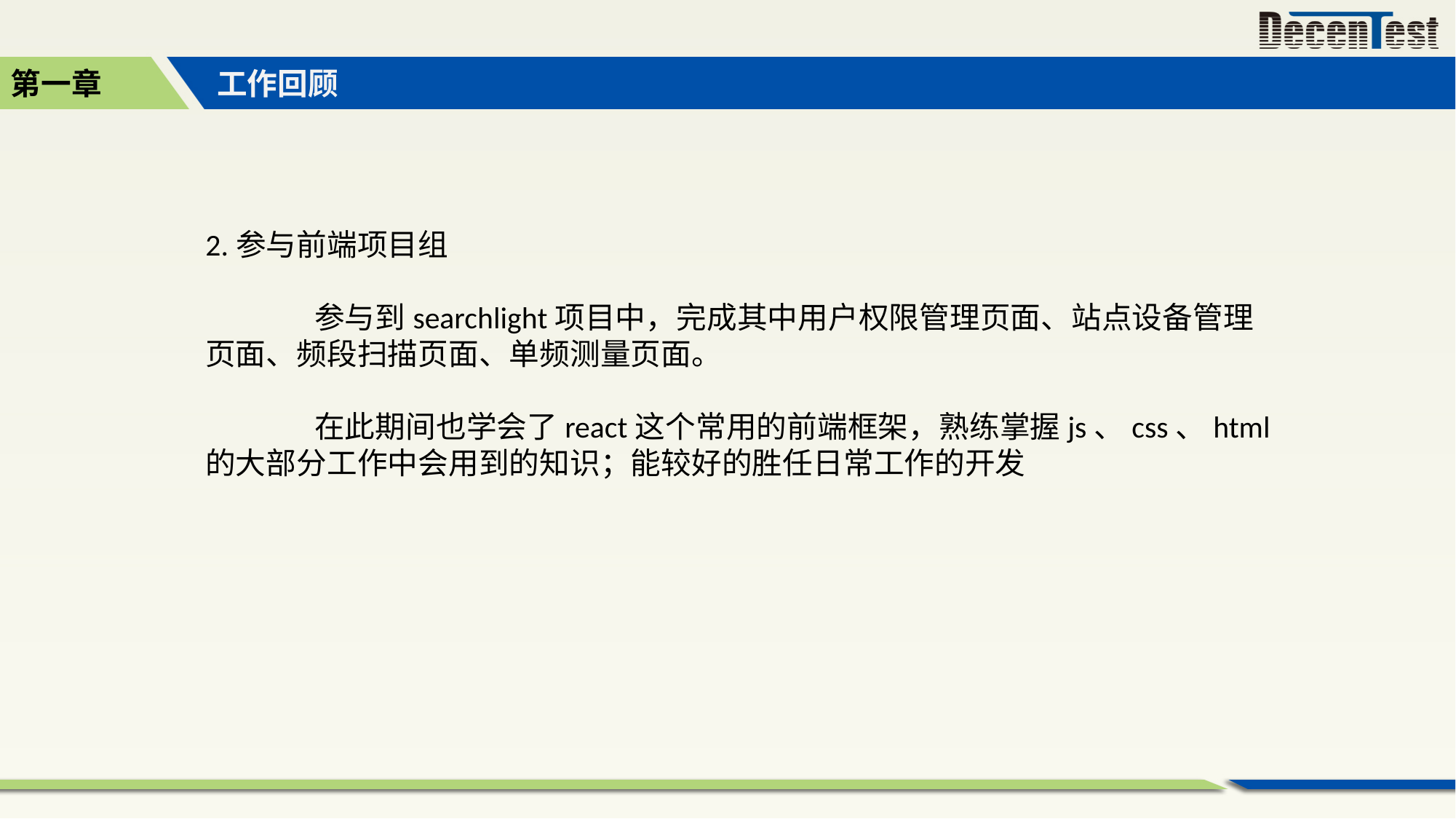

第一章
工作回顾
2.参与前端项目组
	参与到searchlight项目中，完成其中用户权限管理页面、站点设备管理页面、频段扫描页面、单频测量页面。

	在此期间也学会了react这个常用的前端框架，熟练掌握js、css、html的大部分工作中会用到的知识；能较好的胜任日常工作的开发

4